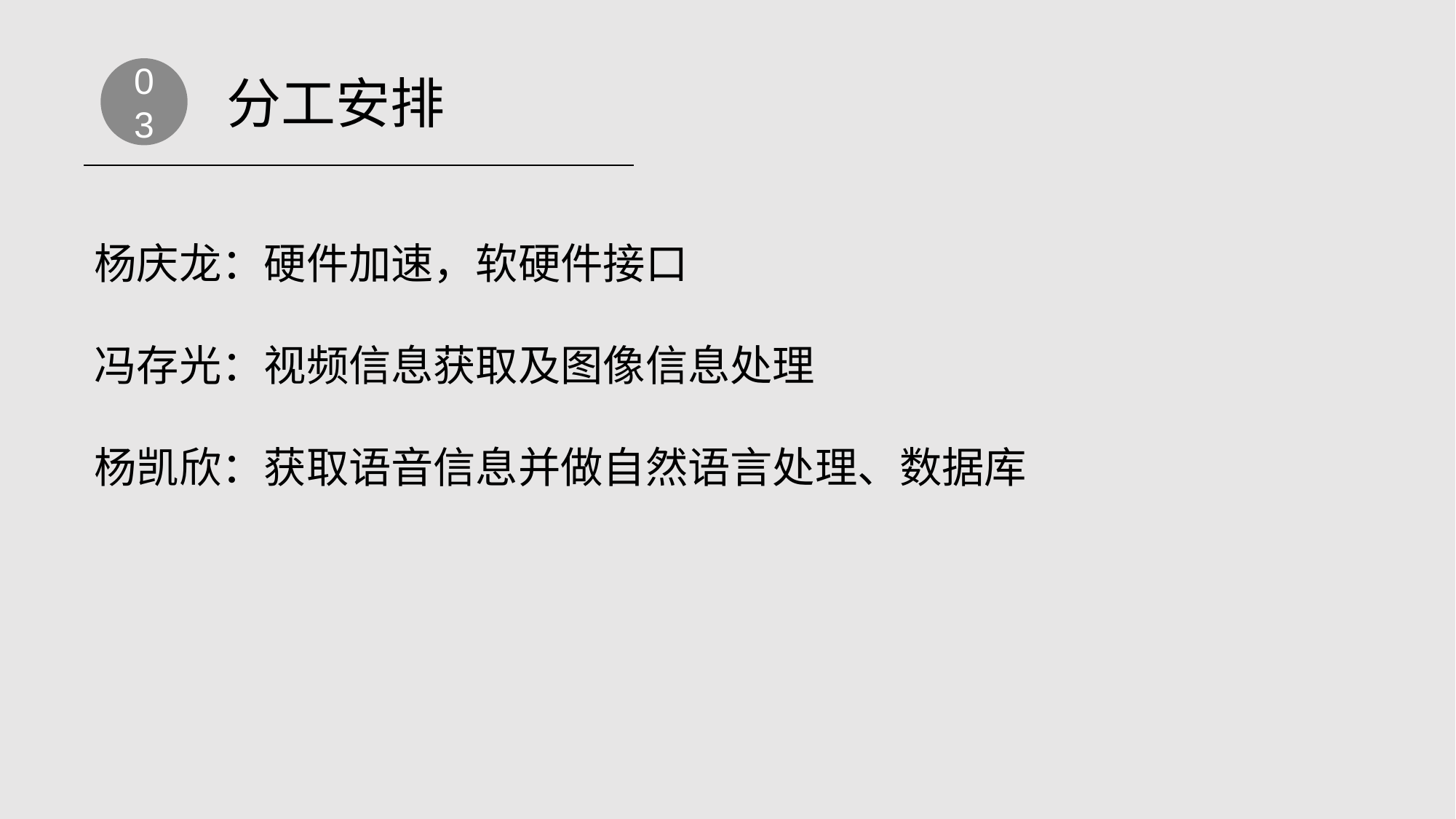

03
分工安排
杨庆龙：硬件加速，软硬件接口

冯存光：视频信息获取及图像信息处理

杨凯欣：获取语音信息并做自然语言处理、数据库